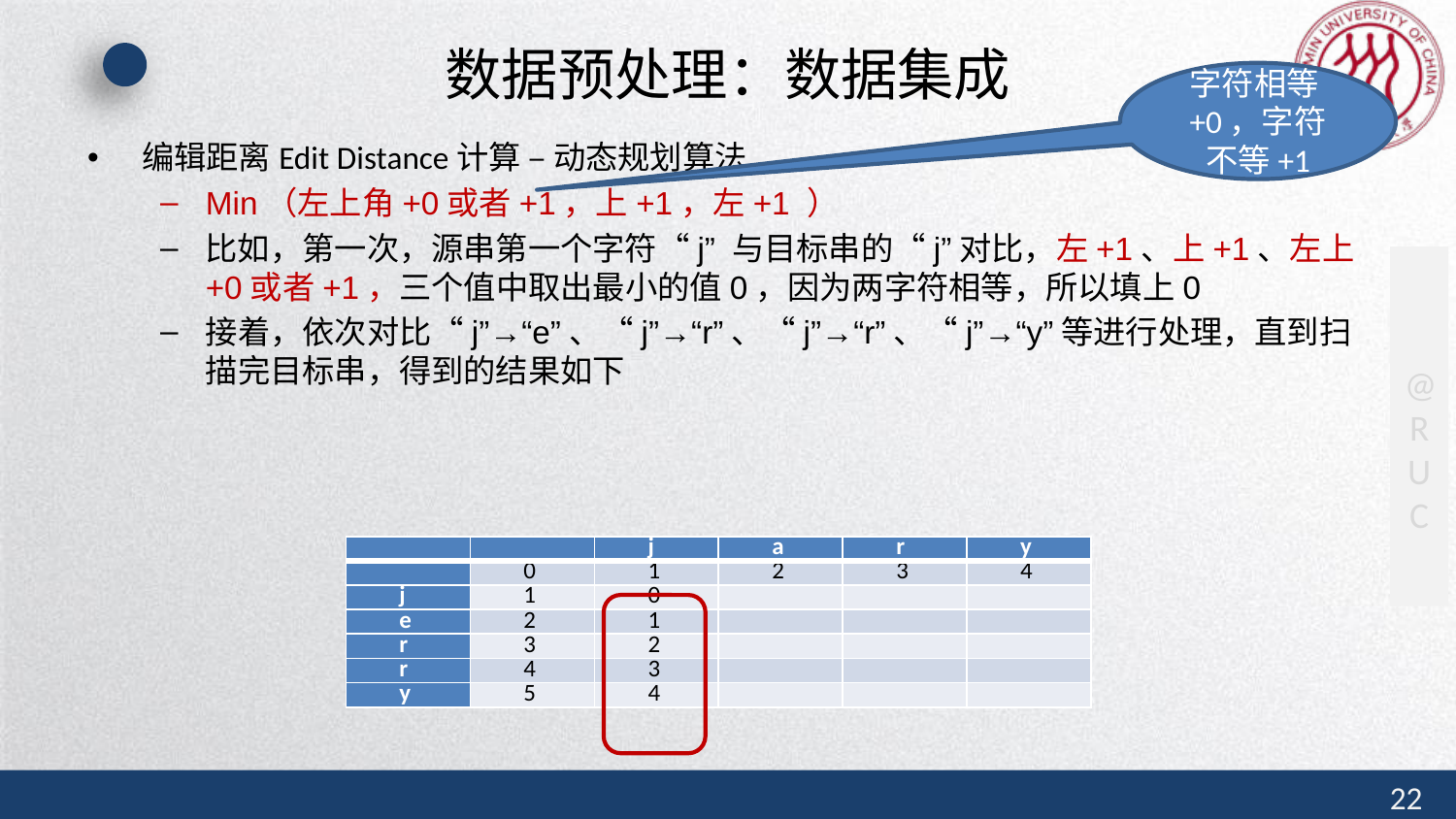

# 数据预处理：数据集成
字符相等+0，字符不等+1
编辑距离Edit Distance计算 – 动态规划算法
Min（左上角+0或者+1，上+1，左+1 ）
比如，第一次，源串第一个字符“j” 与目标串的“j”对比，左+1、上+1、左上+0或者+1，三个值中取出最小的值0，因为两字符相等，所以填上0
接着，依次对比“j”→“e”、“j”→“r”、“j”→“r”、“j”→“y”等进行处理，直到扫描完目标串，得到的结果如下
|  |  | j | a | r | y |
| --- | --- | --- | --- | --- | --- |
|  | 0 | 1 | 2 | 3 | 4 |
| j | 1 | 0 |  |  |  |
| e | 2 | 1 |  |  |  |
| r | 3 | 2 |  |  |  |
| r | 4 | 3 |  |  |  |
| y | 5 | 4 |  |  |  |